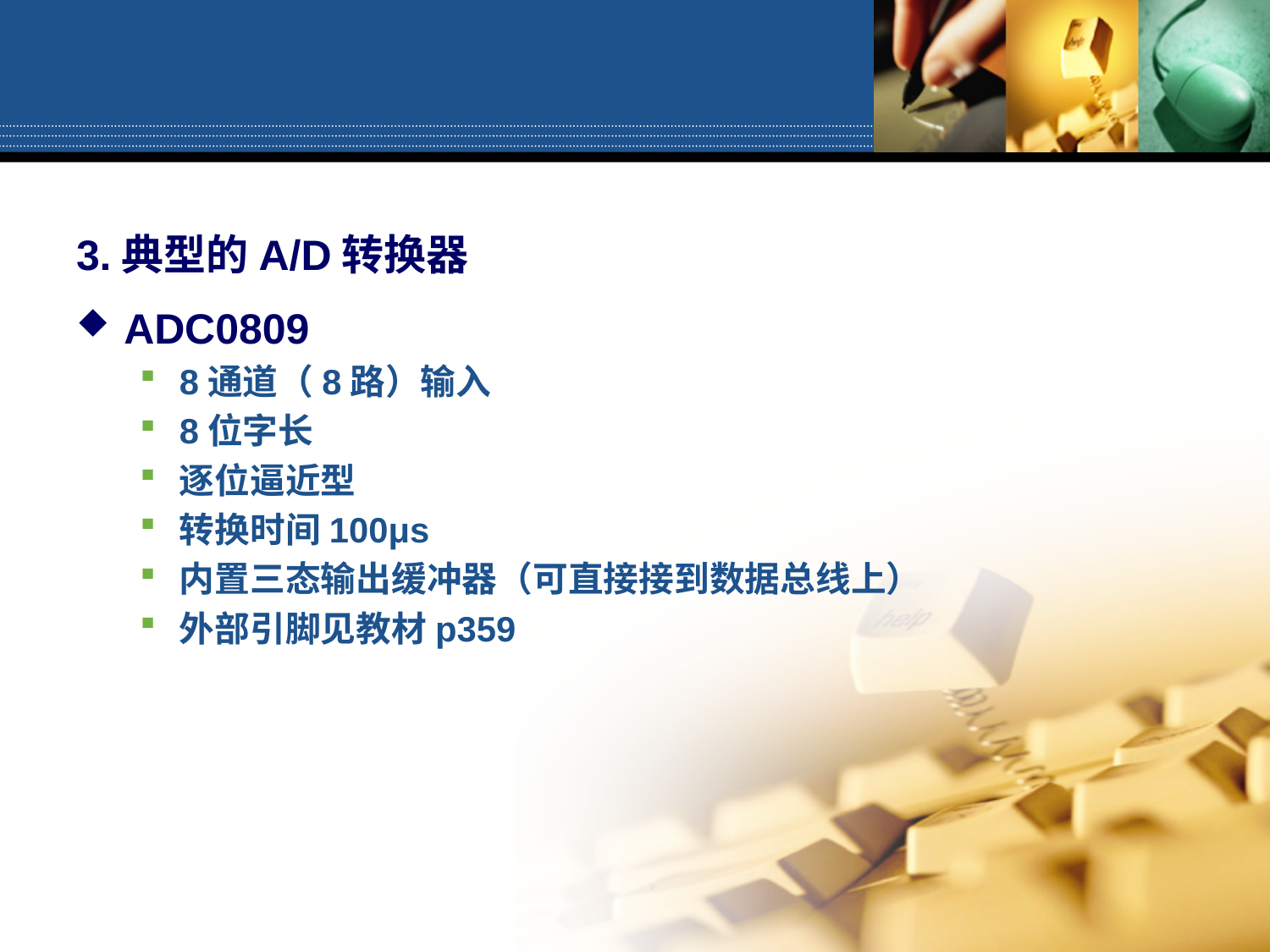

3.典型的A/D转换器
ADC0809
8通道（8路）输入
8位字长
逐位逼近型
转换时间100μs
内置三态输出缓冲器（可直接接到数据总线上）
外部引脚见教材p359